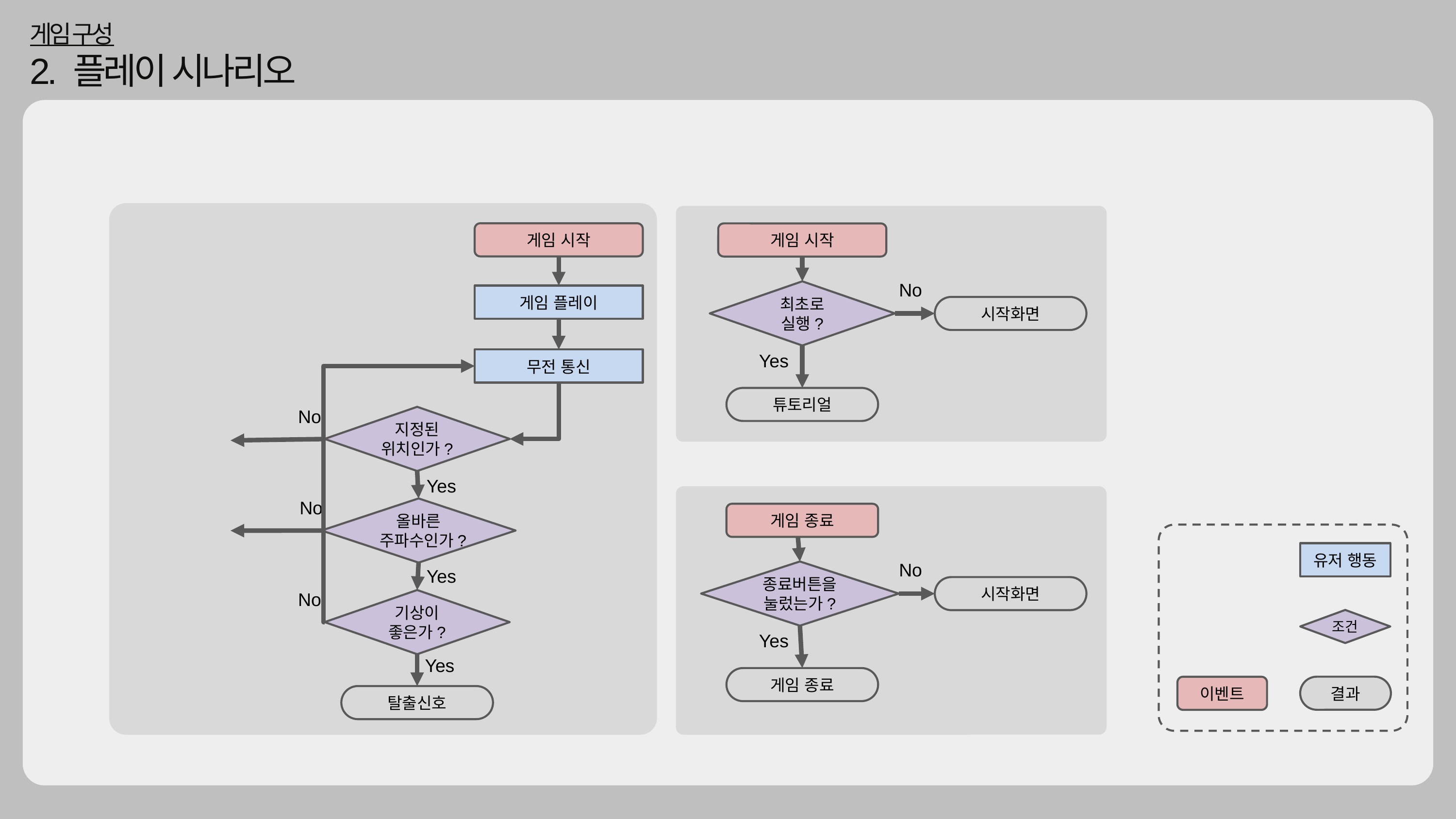

게임 구성
2. 플레이 시나리오

게임 시작
게임 시작
No
최초로 실행?
게임 플레이
시작화면
Yes
무전 통신
튜토리얼
No
지정된 위치인가?
Yes

No
올바른 주파수인가?
게임 종료

유저 행동
조건
결과
이벤트
No
Yes
종료버튼을눌렀는가?
시작화면
No
기상이 좋은가?
Yes
Yes
게임 종료
탈출신호